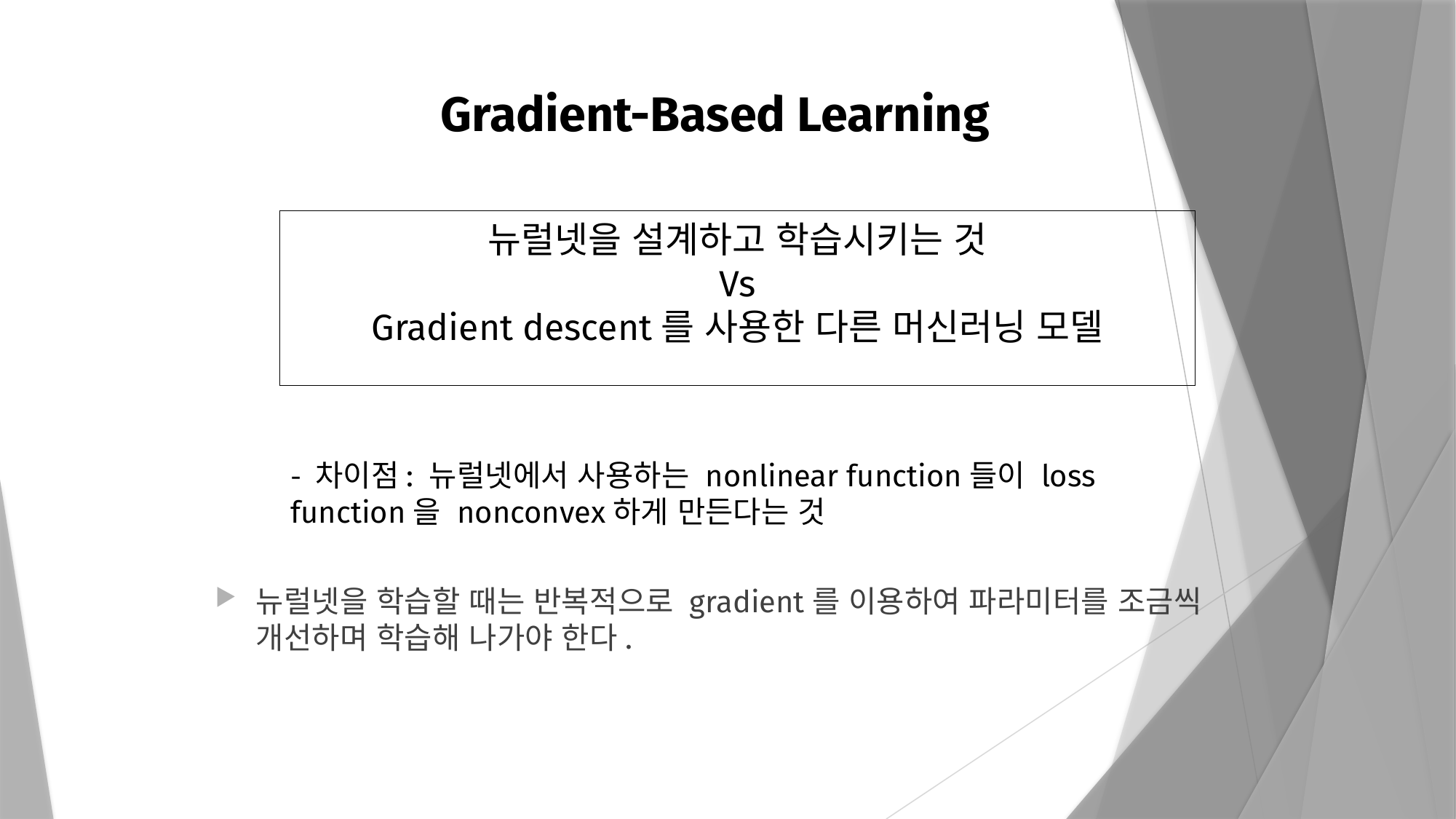

Gradient-Based Learning
뉴럴넷을 설계하고 학습시키는 것
Vs
Gradient descent를 사용한 다른 머신러닝 모델

- 차이점: 뉴럴넷에서 사용하는 nonlinear function들이 loss function을 nonconvex하게 만든다는 것
뉴럴넷을 학습할 때는 반복적으로 gradient를 이용하여 파라미터를 조금씩 개선하며 학습해 나가야 한다.